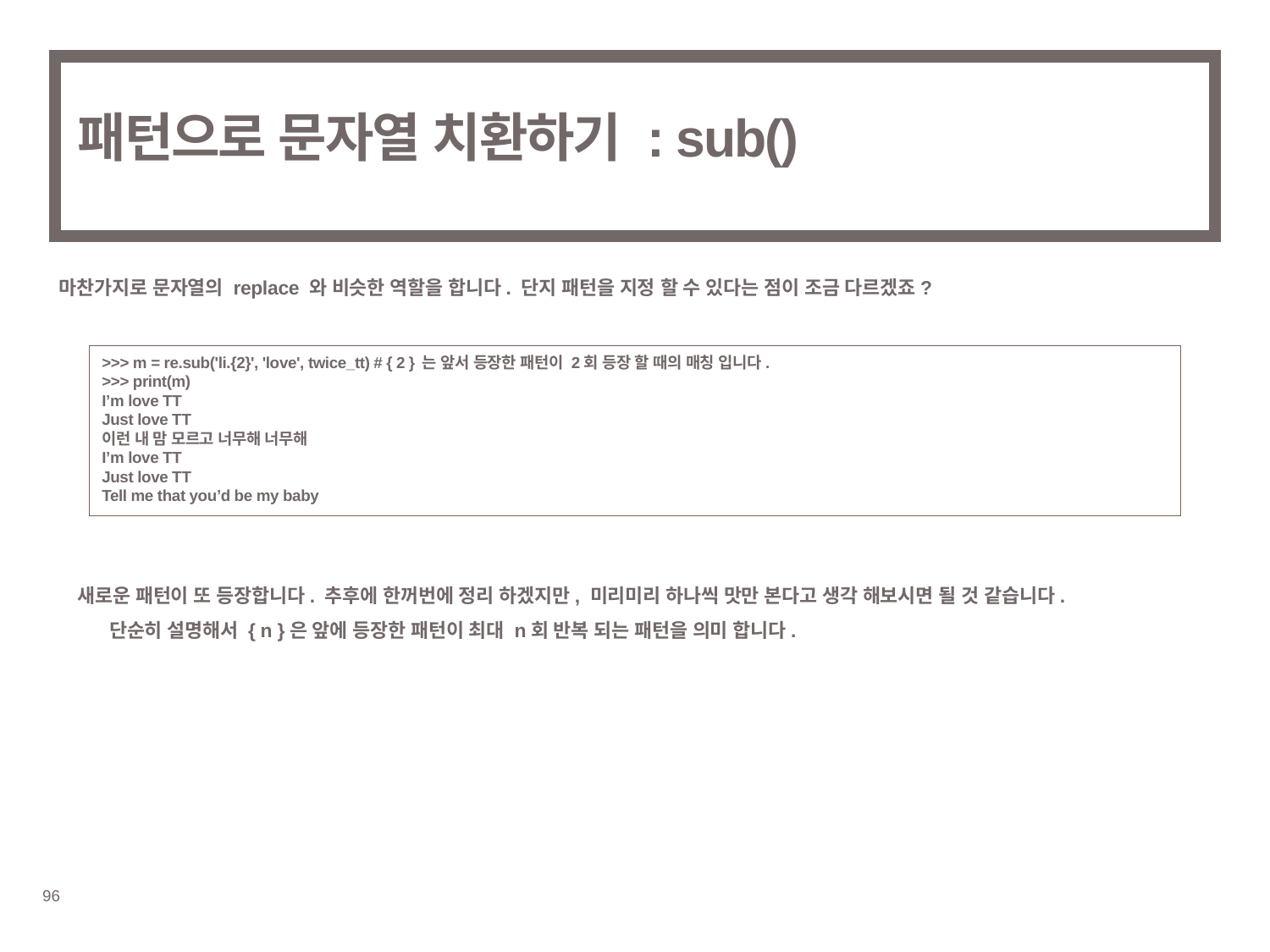

# 패턴으로 문자열 치환하기 : sub()
마찬가지로 문자열의 replace 와 비슷한 역할을 합니다. 단지 패턴을 지정 할 수 있다는 점이 조금 다르겠죠?
>>> m = re.sub('li.{2}', 'love', twice_tt) # { 2 } 는 앞서 등장한 패턴이 2회 등장 할 때의 매칭 입니다.
>>> print(m)
I’m love TT
Just love TT
이런 내 맘 모르고 너무해 너무해
I’m love TT
Just love TT
Tell me that you’d be my baby

새로운 패턴이 또 등장합니다. 추후에 한꺼번에 정리 하겠지만, 미리미리 하나씩 맛만 본다고 생각 해보시면 될 것 같습니다.
	단순히 설명해서 { n }은 앞에 등장한 패턴이 최대 n회 반복 되는 패턴을 의미 합니다.